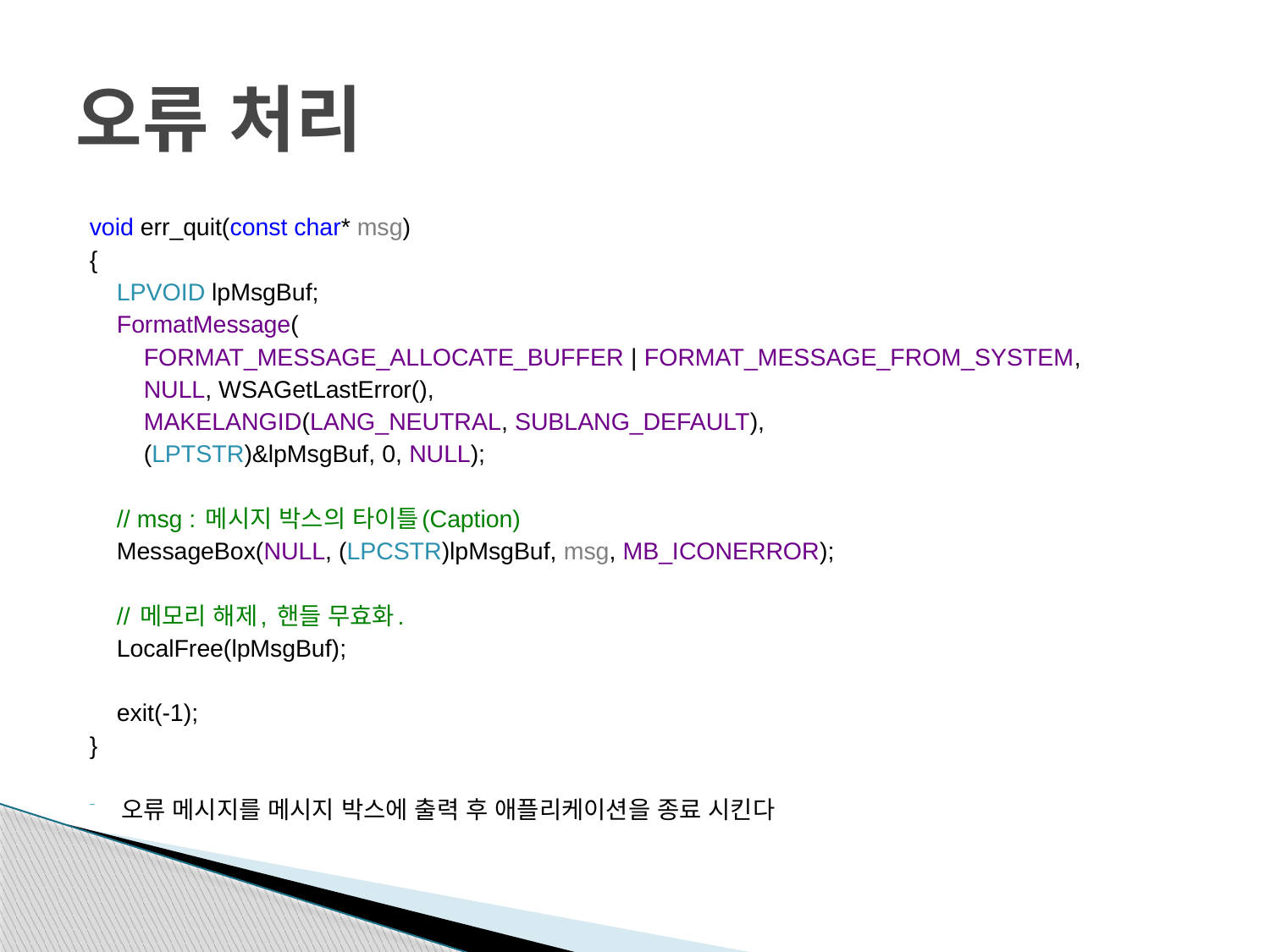

# 오류 처리
void err_quit(const char* msg)
{
    LPVOID lpMsgBuf;
    FormatMessage(
        FORMAT_MESSAGE_ALLOCATE_BUFFER | FORMAT_MESSAGE_FROM_SYSTEM,
        NULL, WSAGetLastError(),
        MAKELANGID(LANG_NEUTRAL, SUBLANG_DEFAULT),
        (LPTSTR)&lpMsgBuf, 0, NULL);

    // msg : 메시지 박스의 타이틀(Caption)
    MessageBox(NULL, (LPCSTR)lpMsgBuf, msg, MB_ICONERROR);

    // 메모리 해제, 핸들 무효화.
    LocalFree(lpMsgBuf);

    exit(-1);
}

오류 메시지를 메시지 박스에 출력 후 애플리케이션을 종료 시킨다